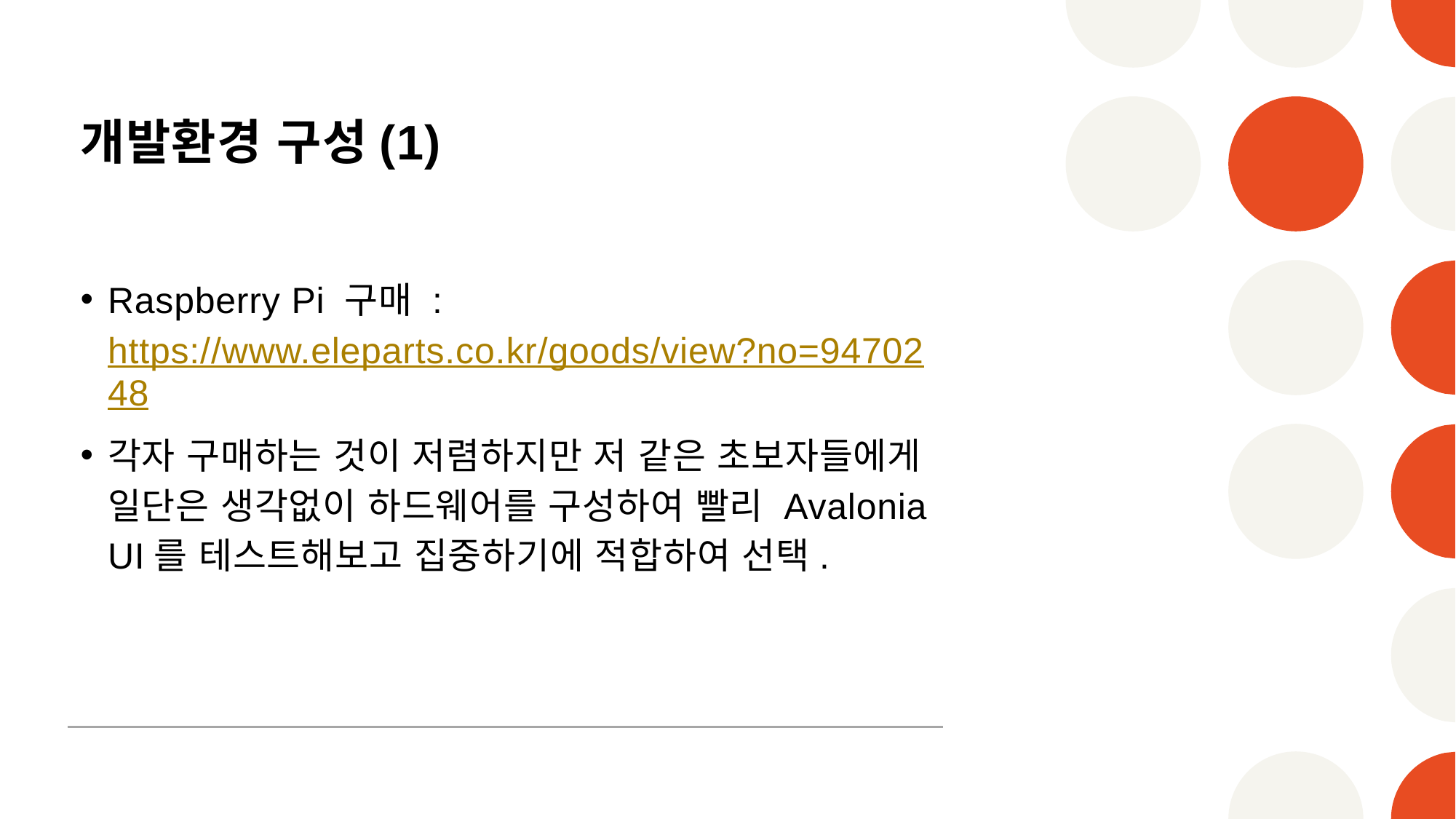

# 개발환경 구성(1)
Raspberry Pi 구매 : https://www.eleparts.co.kr/goods/view?no=9470248
각자 구매하는 것이 저렴하지만 저 같은 초보자들에게 일단은 생각없이 하드웨어를 구성하여 빨리 Avalonia UI를 테스트해보고 집중하기에 적합하여 선택.